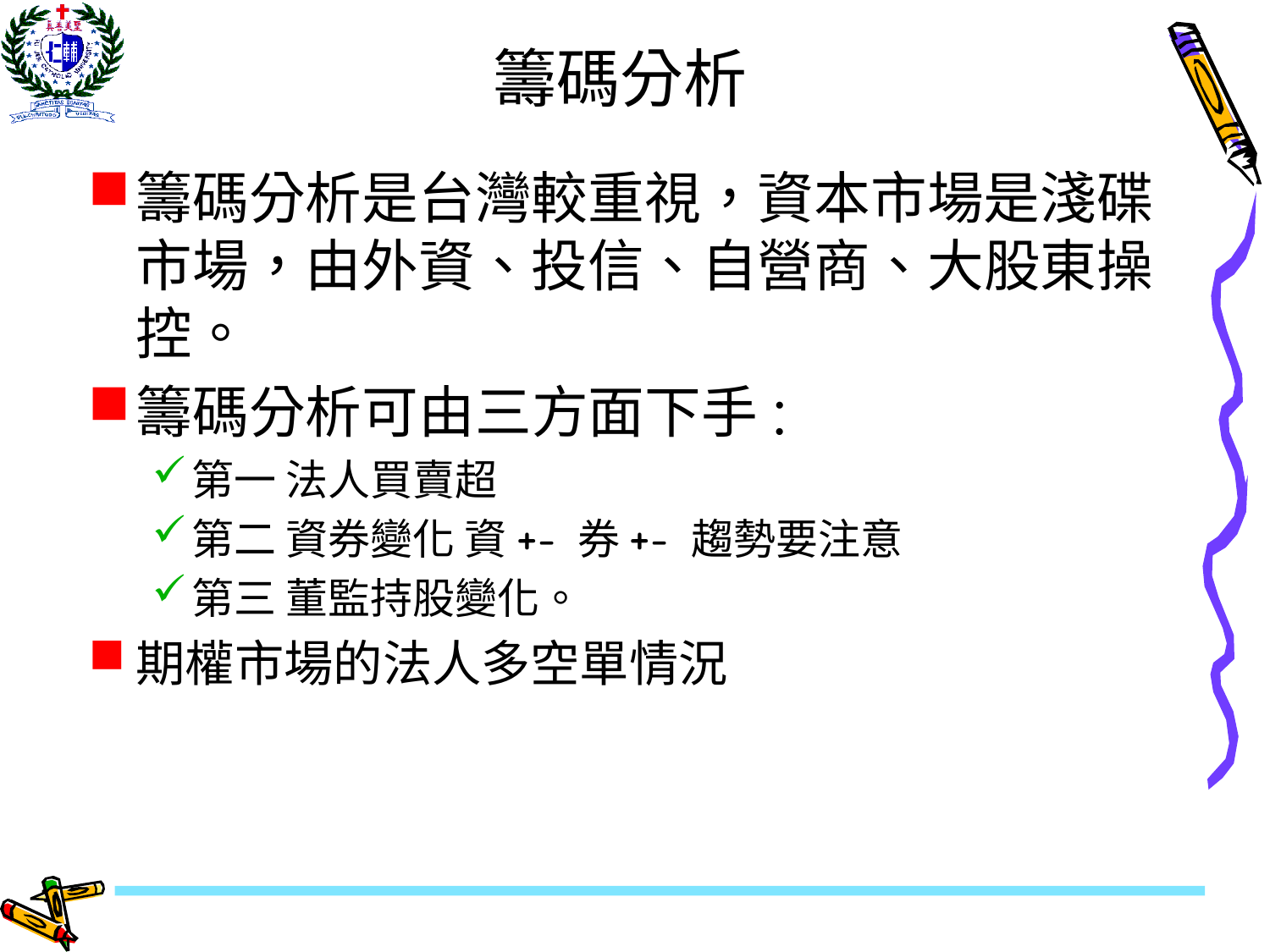

# 籌碼分析
籌碼分析是台灣較重視，資本市場是淺碟市場，由外資、投信、自營商、大股東操控。
籌碼分析可由三方面下手:
第一 法人買賣超
第二 資券變化 資+- 券+- 趨勢要注意
第三 董監持股變化。
期權市場的法人多空單情況